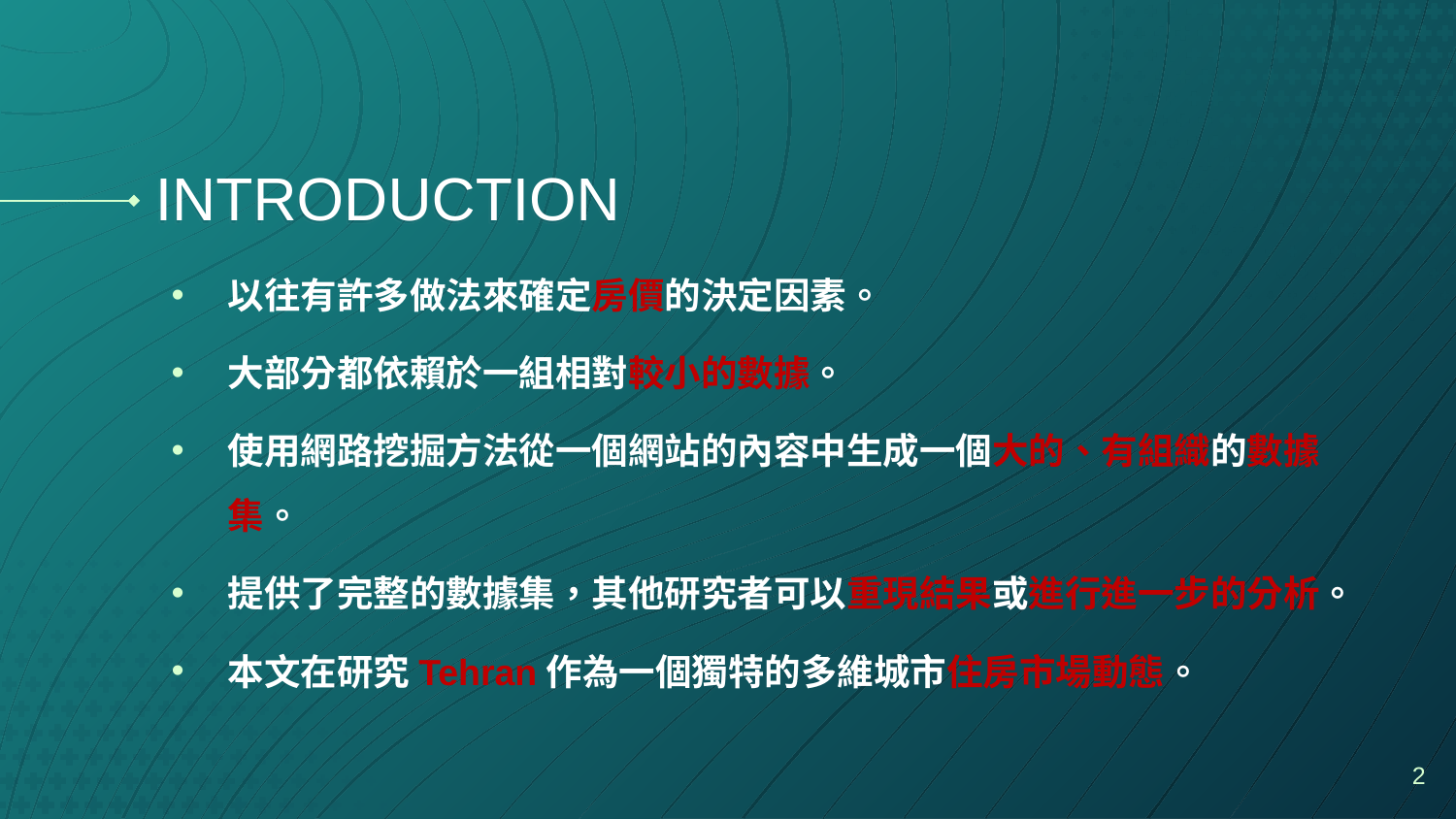

# INTRODUCTION
以往有許多做法來確定房價的決定因素。
大部分都依賴於一組相對較小的數據。
使用網路挖掘方法從一個網站的內容中生成一個大的、有組織的數據集。
提供了完整的數據集，其他研究者可以重現結果或進行進一步的分析。
本文在研究Tehran作為一個獨特的多維城市住房市場動態。
2